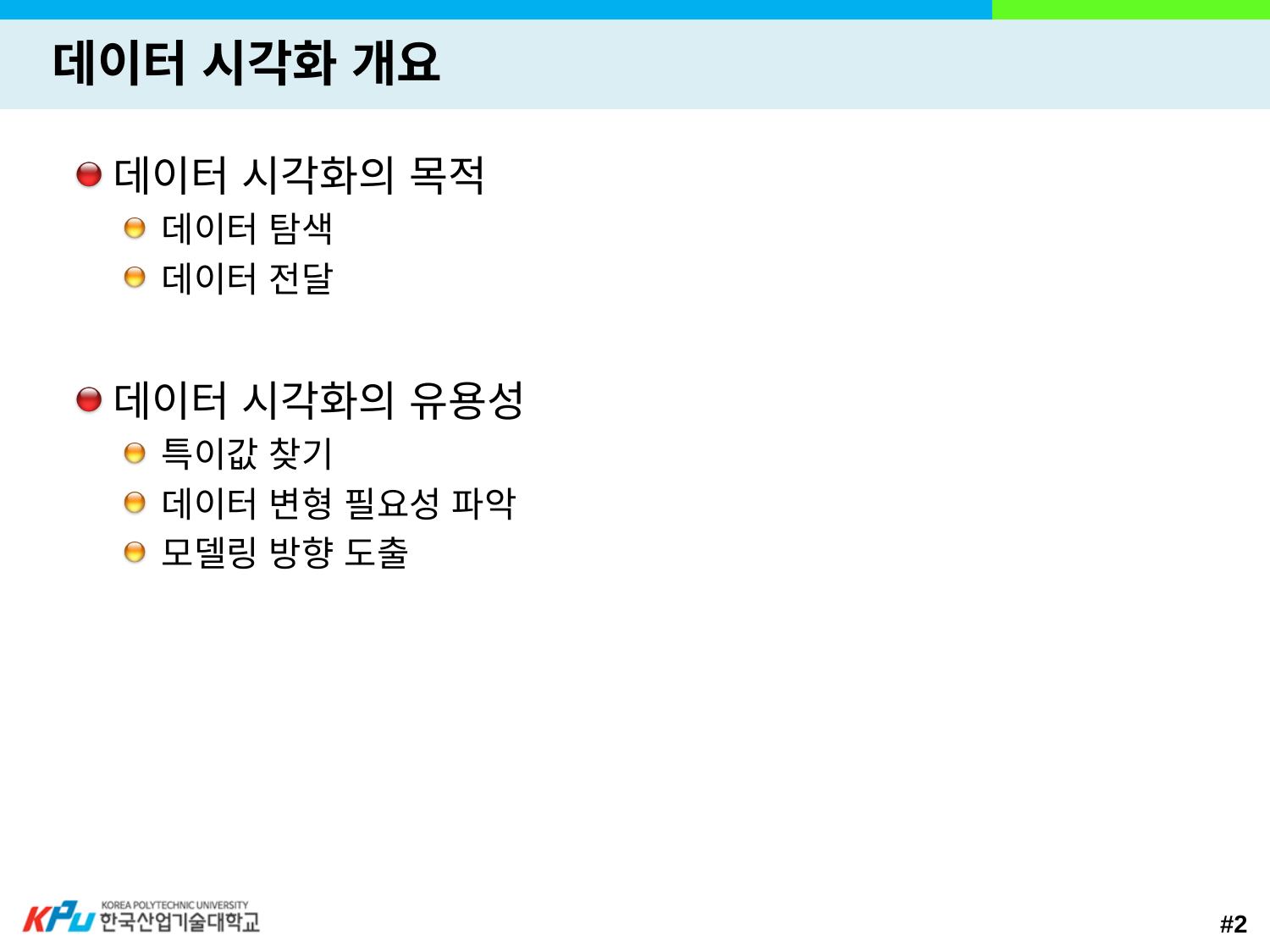

# 데이터 시각화 개요
데이터 시각화의 목적
데이터 탐색
데이터 전달

데이터 시각화의 유용성
특이값 찾기
데이터 변형 필요성 파악
모델링 방향 도출